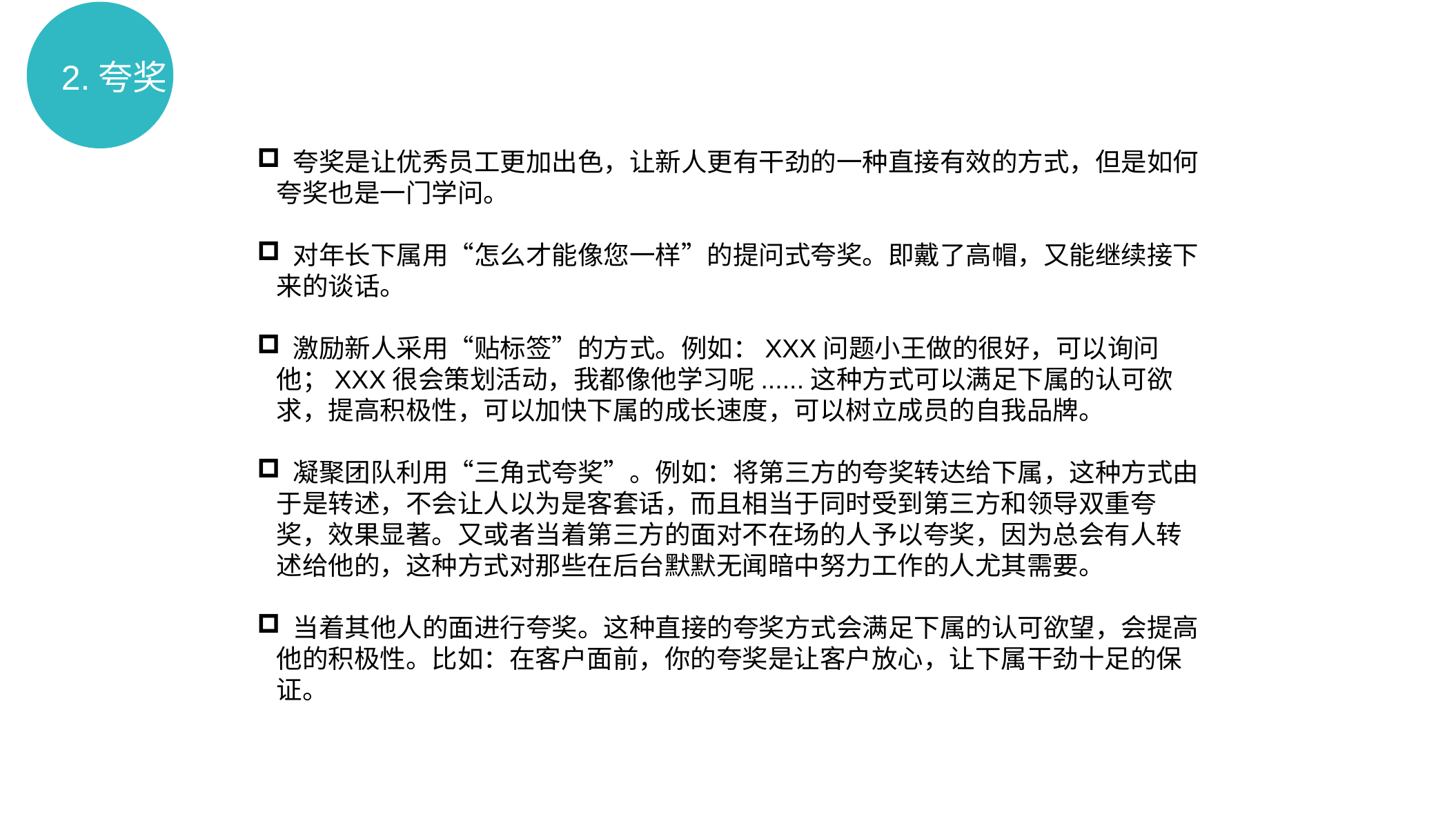

夸奖
2.夸奖
 夸奖是让优秀员工更加出色，让新人更有干劲的一种直接有效的方式，但是如何夸奖也是一门学问。

 对年长下属用“怎么才能像您一样”的提问式夸奖。即戴了高帽，又能继续接下来的谈话。

 激励新人采用“贴标签”的方式。例如：XXX问题小王做的很好，可以询问他；XXX很会策划活动，我都像他学习呢......这种方式可以满足下属的认可欲求，提高积极性，可以加快下属的成长速度，可以树立成员的自我品牌。

 凝聚团队利用“三角式夸奖”。例如：将第三方的夸奖转达给下属，这种方式由于是转述，不会让人以为是客套话，而且相当于同时受到第三方和领导双重夸奖，效果显著。又或者当着第三方的面对不在场的人予以夸奖，因为总会有人转述给他的，这种方式对那些在后台默默无闻暗中努力工作的人尤其需要。

 当着其他人的面进行夸奖。这种直接的夸奖方式会满足下属的认可欲望，会提高他的积极性。比如：在客户面前，你的夸奖是让客户放心，让下属干劲十足的保证。